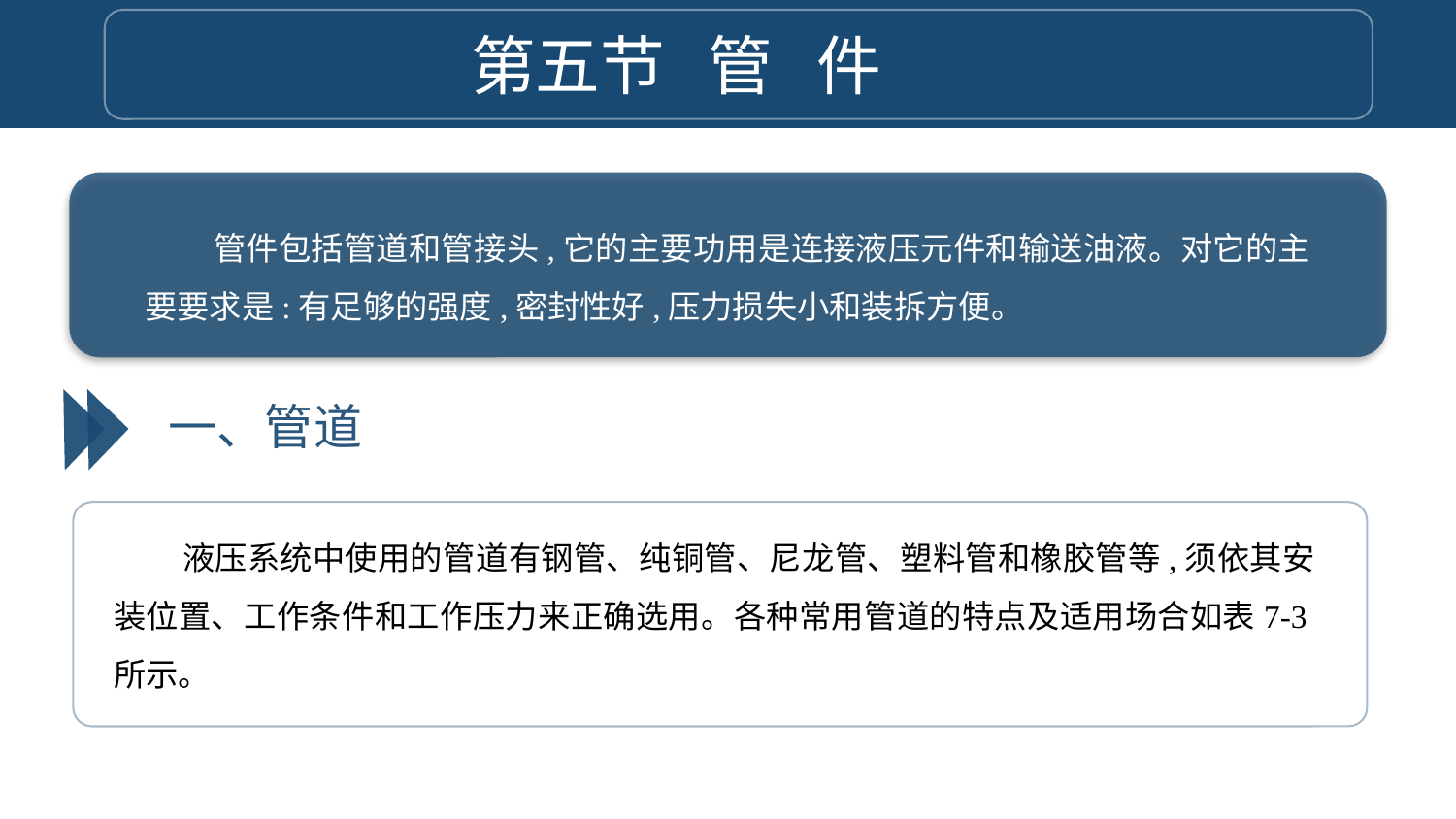

第五节   管   件

管件包括管道和管接头,它的主要功用是连接液压元件和输送油液。对它的主要要求是:有足够的强度,密封性好,压力损失小和装拆方便。
一、管道

液压系统中使用的管道有钢管、纯铜管、尼龙管、塑料管和橡胶管等,须依其安装位置、工作条件和工作压力来正确选用。各种常用管道的特点及适用场合如表7-3所示。